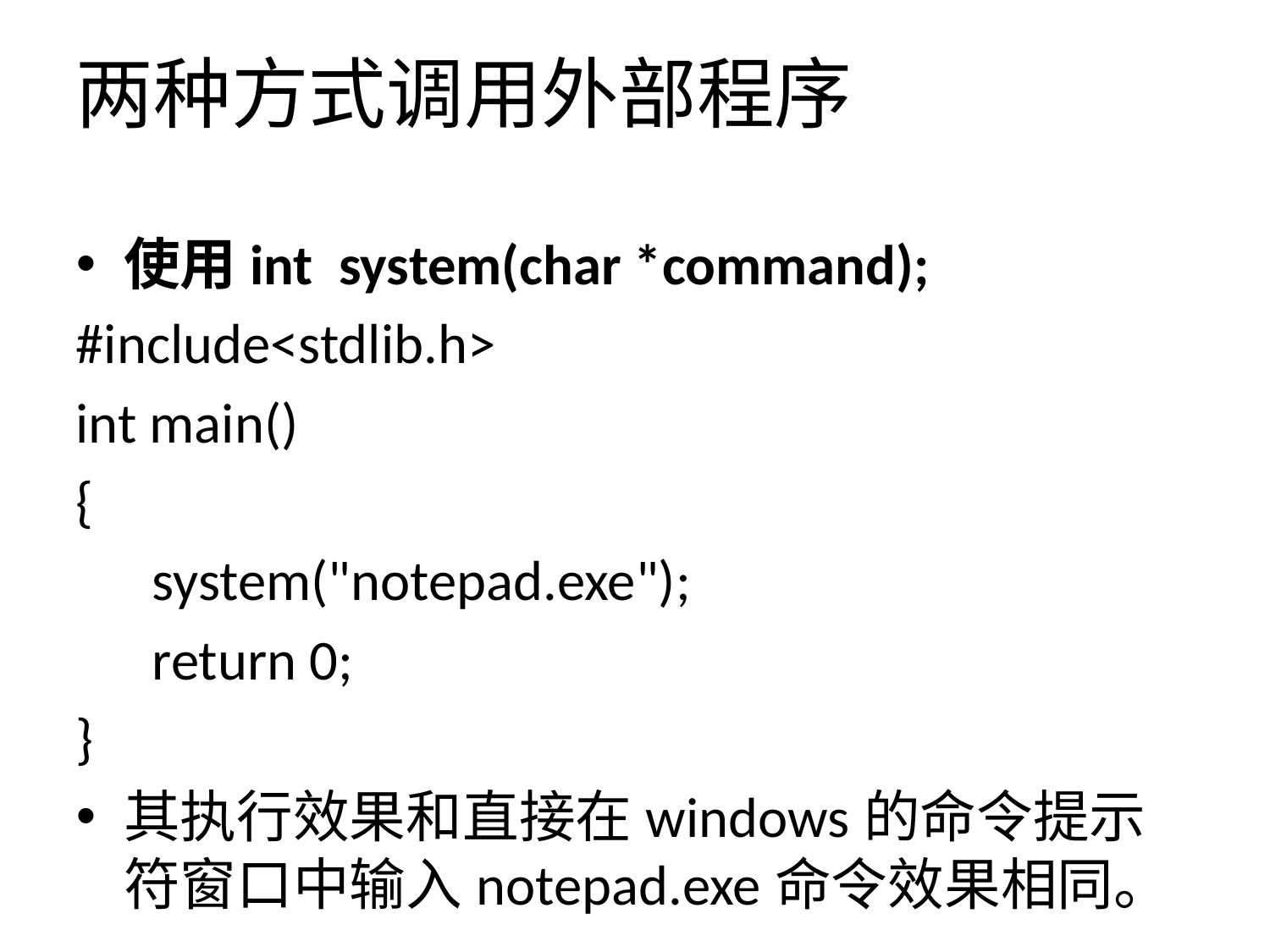

# 两种方式调用外部程序
使用int  system(char *command);
#include<stdlib.h>
int main()
{
      system("notepad.exe");
      return 0;
}
其执行效果和直接在windows的命令提示符窗口中输入notepad.exe命令效果相同。